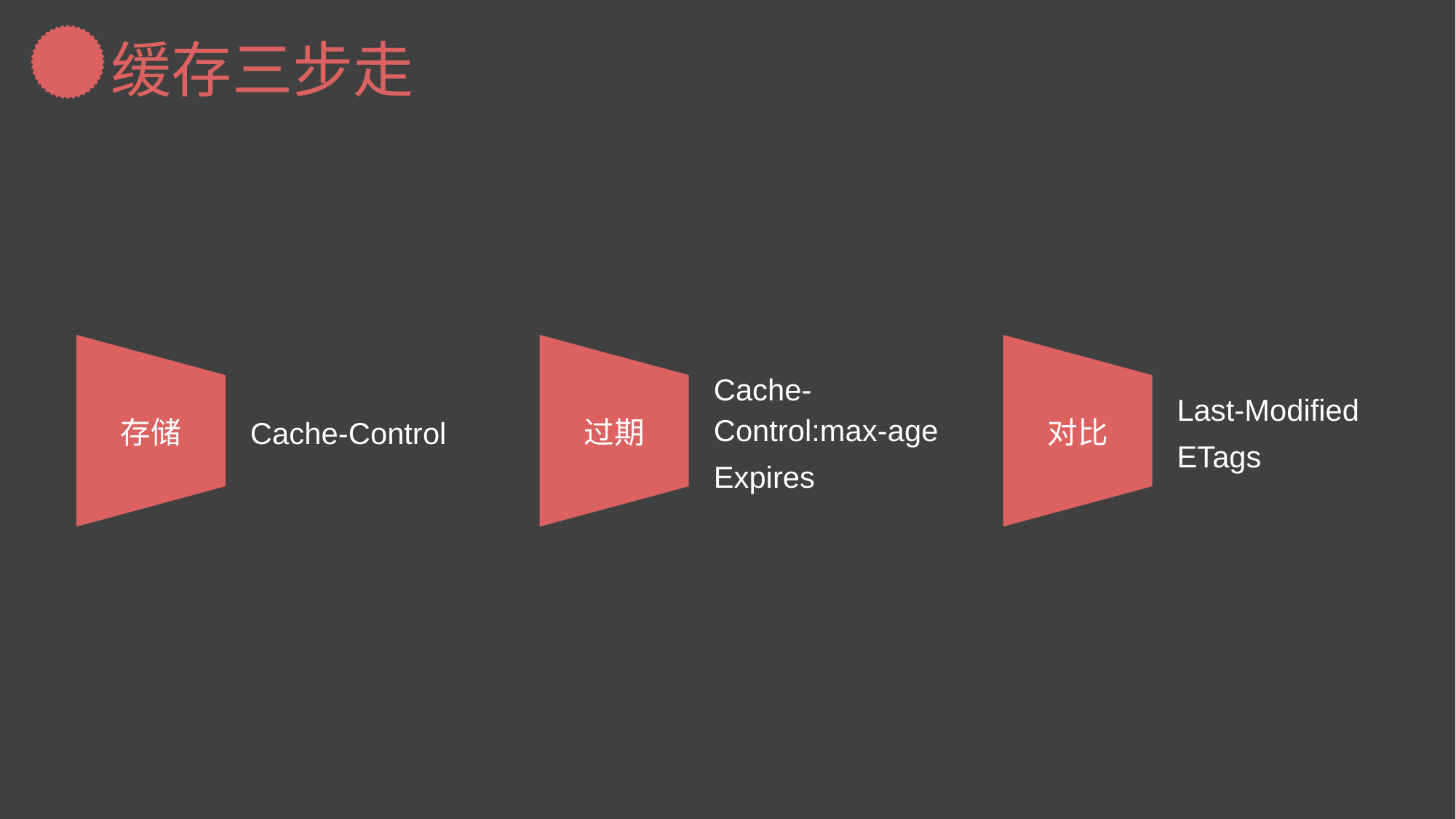

缓存三步走
存储
Cache-Control
过期
Cache-Control:max-age
Expires
对比
Last-Modified
ETags